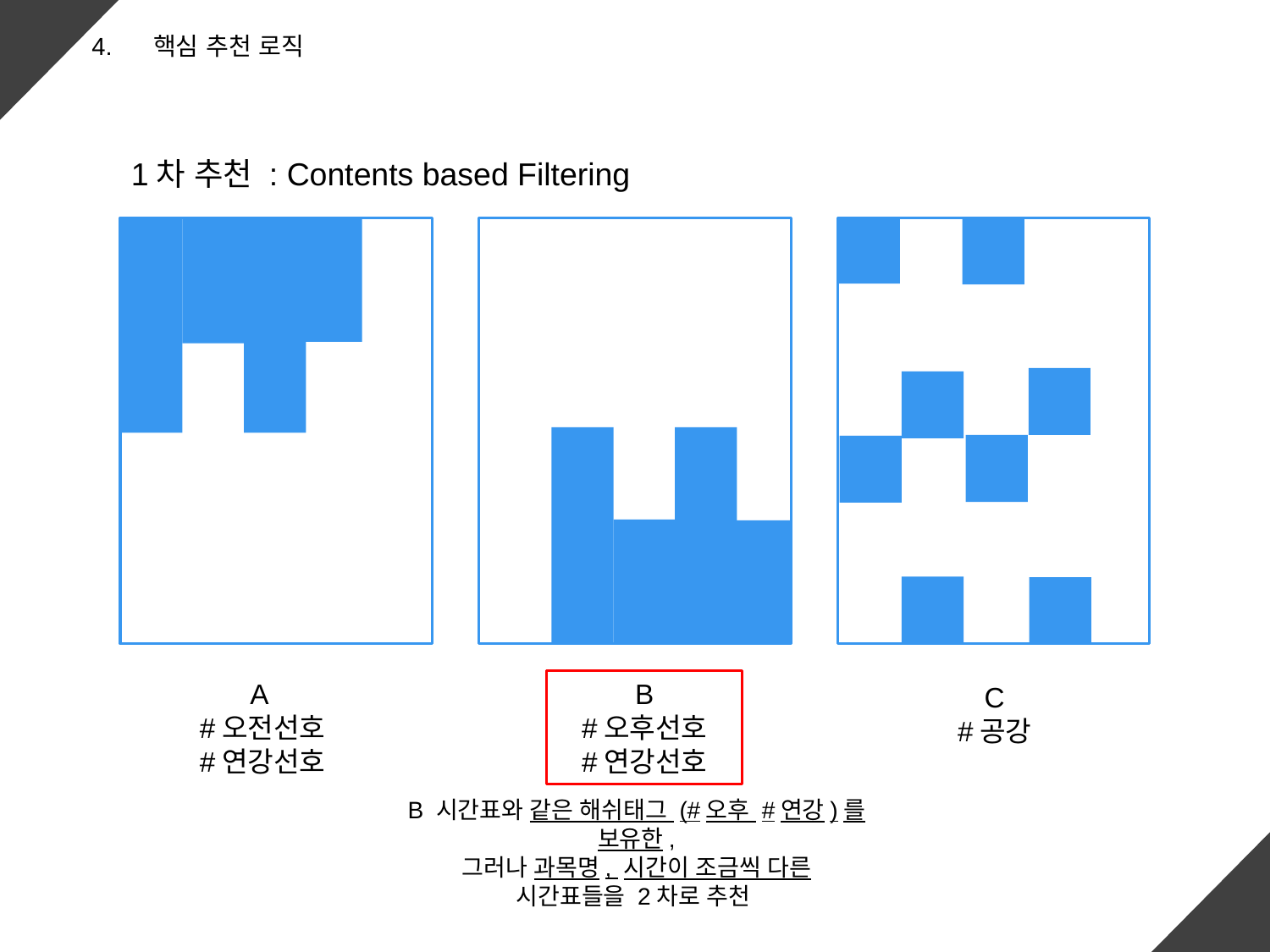

4.     핵심 추천 로직
1차 추천 : Contents based Filtering

A
#오전선호
#연강선호
B
#오후선호
#연강선호
C
#공강
B 시간표와 같은 해쉬태그 (#오후 #연강)를 보유한,
그러나 과목명, 시간이 조금씩 다른
시간표들을 2차로 추천